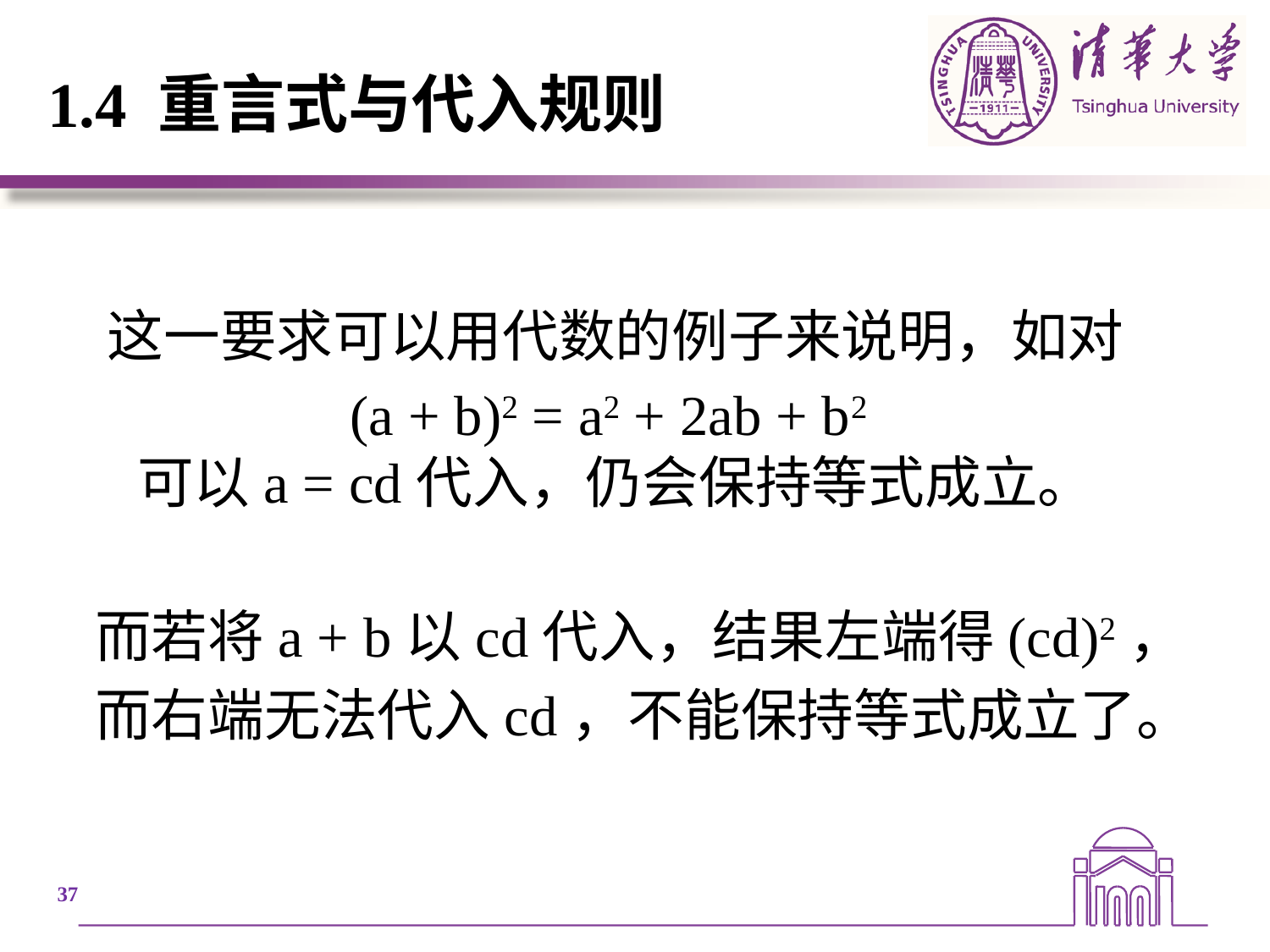

# 1.4 重言式与代入规则
这一要求可以用代数的例子来说明，如对
(a + b)2 = a2 + 2ab + b2
可以a = cd代入，仍会保持等式成立。

而若将a + b以cd代入，结果左端得(cd)2，
而右端无法代入cd，不能保持等式成立了。